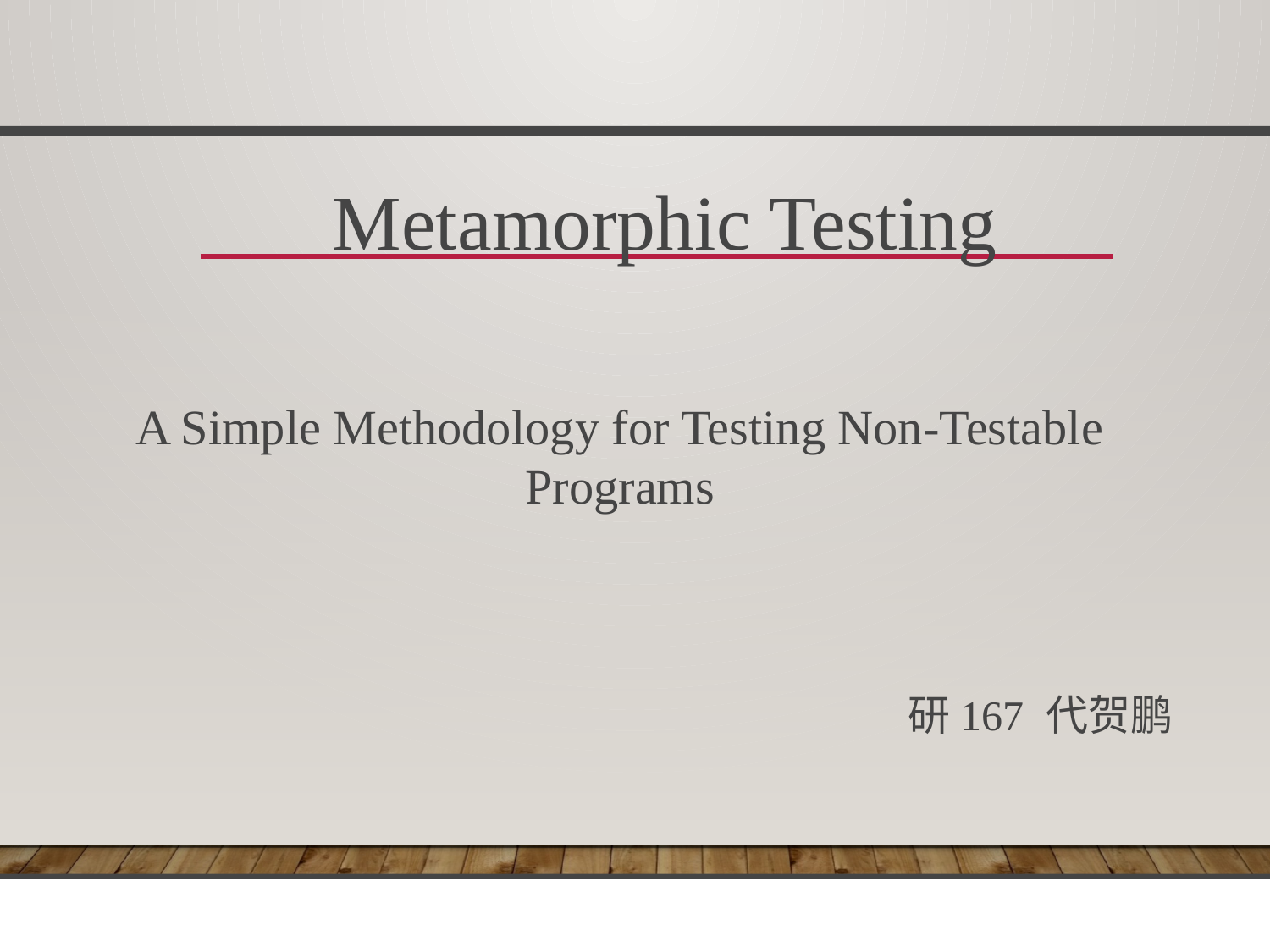

Metamorphic Testing
A Simple Methodology for Testing Non-Testable Programs
研167 代贺鹏